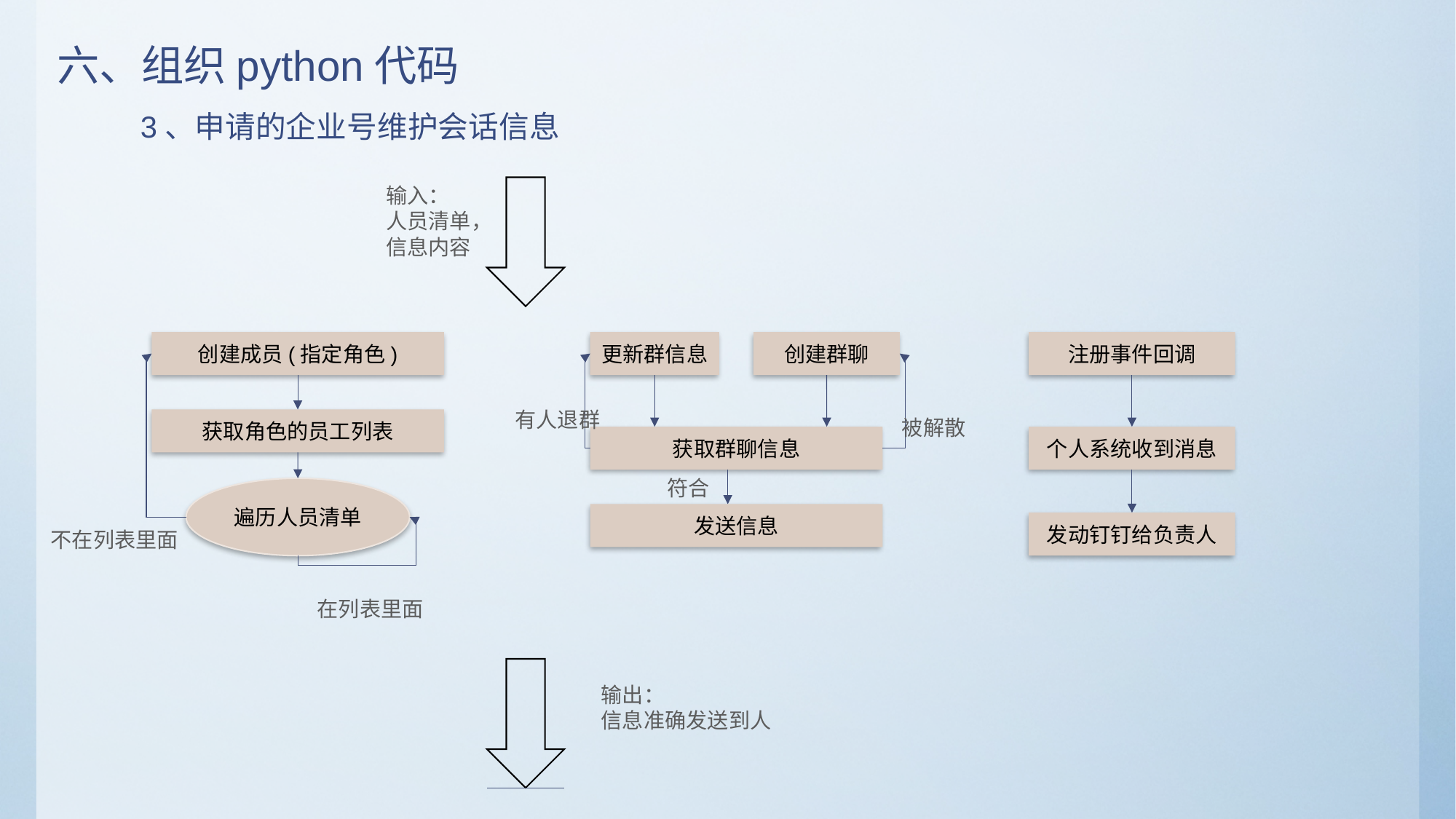

# 六、组织python代码
3、申请的企业号维护会话信息
输入：
人员清单，
信息内容

更新群信息
创建群聊
注册事件回调
创建成员(指定角色)
有人退群
被解散
获取角色的员工列表
获取群聊信息
个人系统收到消息
符合
遍历人员清单
发送信息
发动钉钉给负责人
不在列表里面
在列表里面

输出：
信息准确发送到人